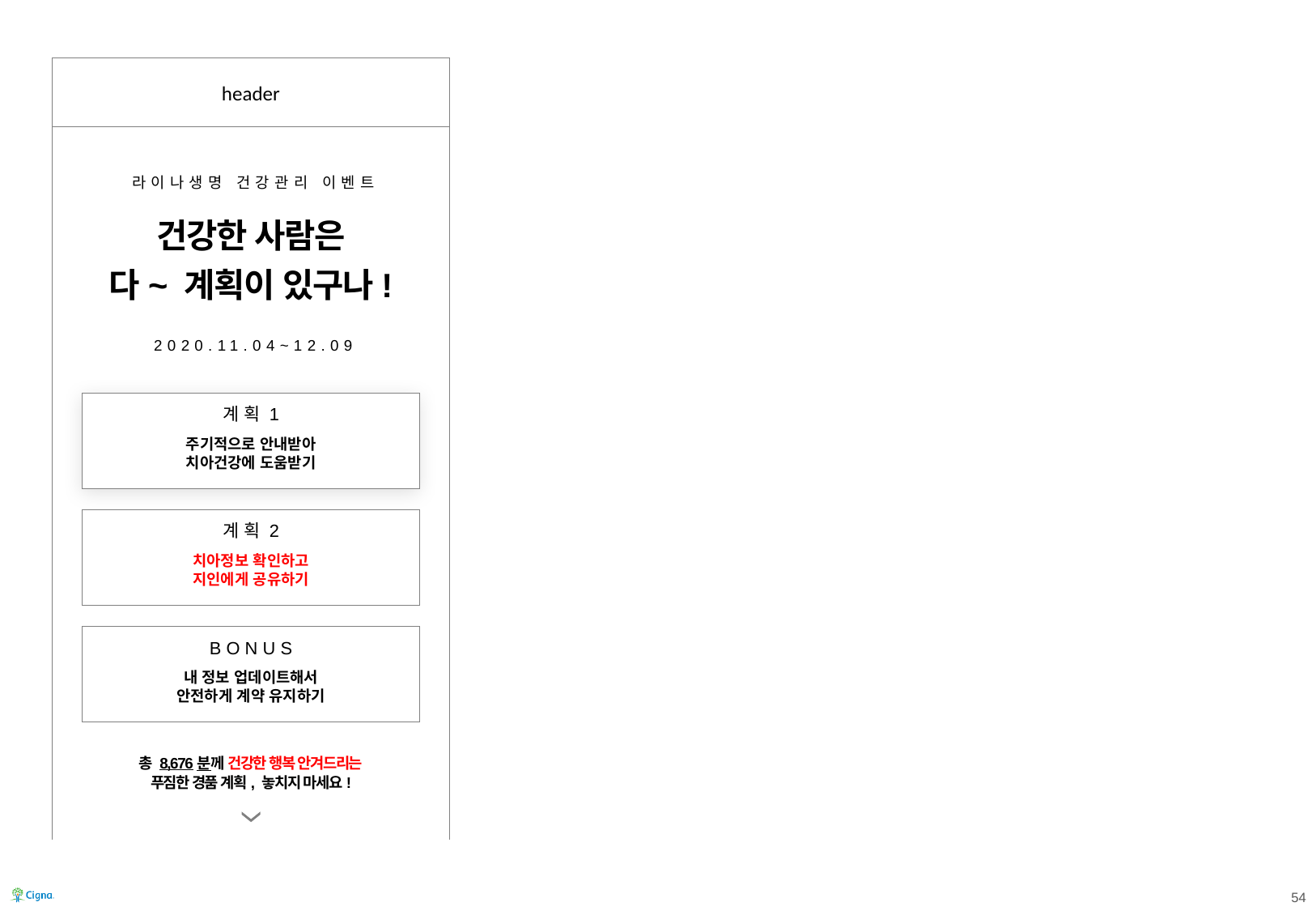

header

라이나생명 건강관리 이벤트
건강한 사람은
다~ 계획이 있구나!
2020.11.04~12.09

계획1
주기적으로 안내받아
치아건강에 도움받기

계획2
치아정보 확인하고
지인에게 공유하기

BONUS
내 정보 업데이트해서
안전하게 계약 유지하기
총 8,676분께 건강한 행복 안겨드리는
푸짐한 경품 계획, 놓치지 마세요!